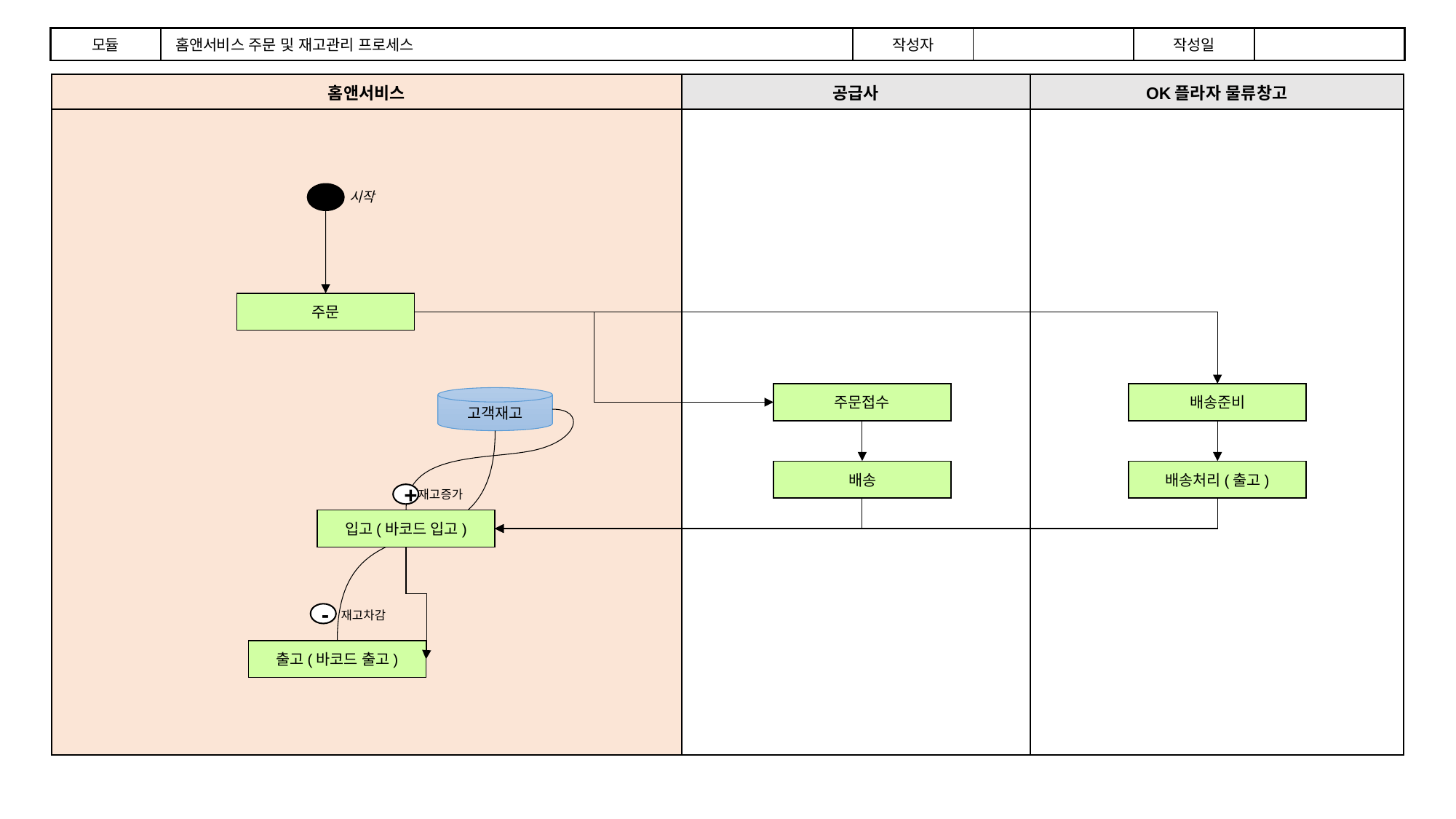

| 모듈 | 홈앤서비스 주문 및 재고관리 프로세스 | 작성자 |  | 작성일 |  |
| --- | --- | --- | --- | --- | --- |
| 홈앤서비스 | 공급사 | OK플라자 물류창고 |
| --- | --- | --- |
|  |  |  |
시작

주문
주문접수
배송준비
고객재고
배송
배송처리(출고)
재고증가
+
입고(바코드 입고)
재고차감
-
출고(바코드 출고)